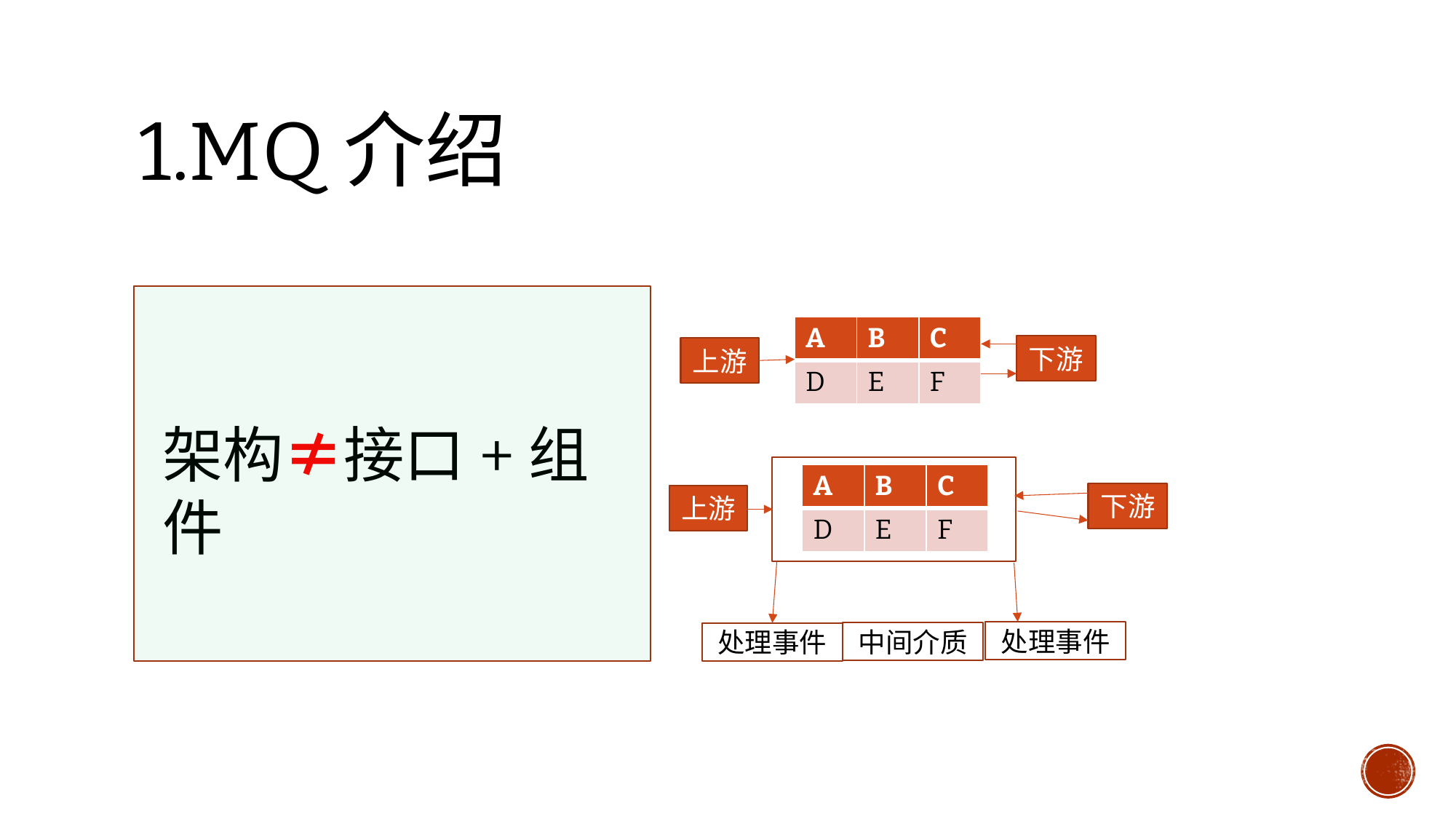

# 1.MQ介绍

| A | B | C |
| --- | --- | --- |
| D | E | F |
下游
上游
架构≠接口+组件

| A | B | C |
| --- | --- | --- |
| D | E | F |
下游
上游
处理事件
中间介质
处理事件